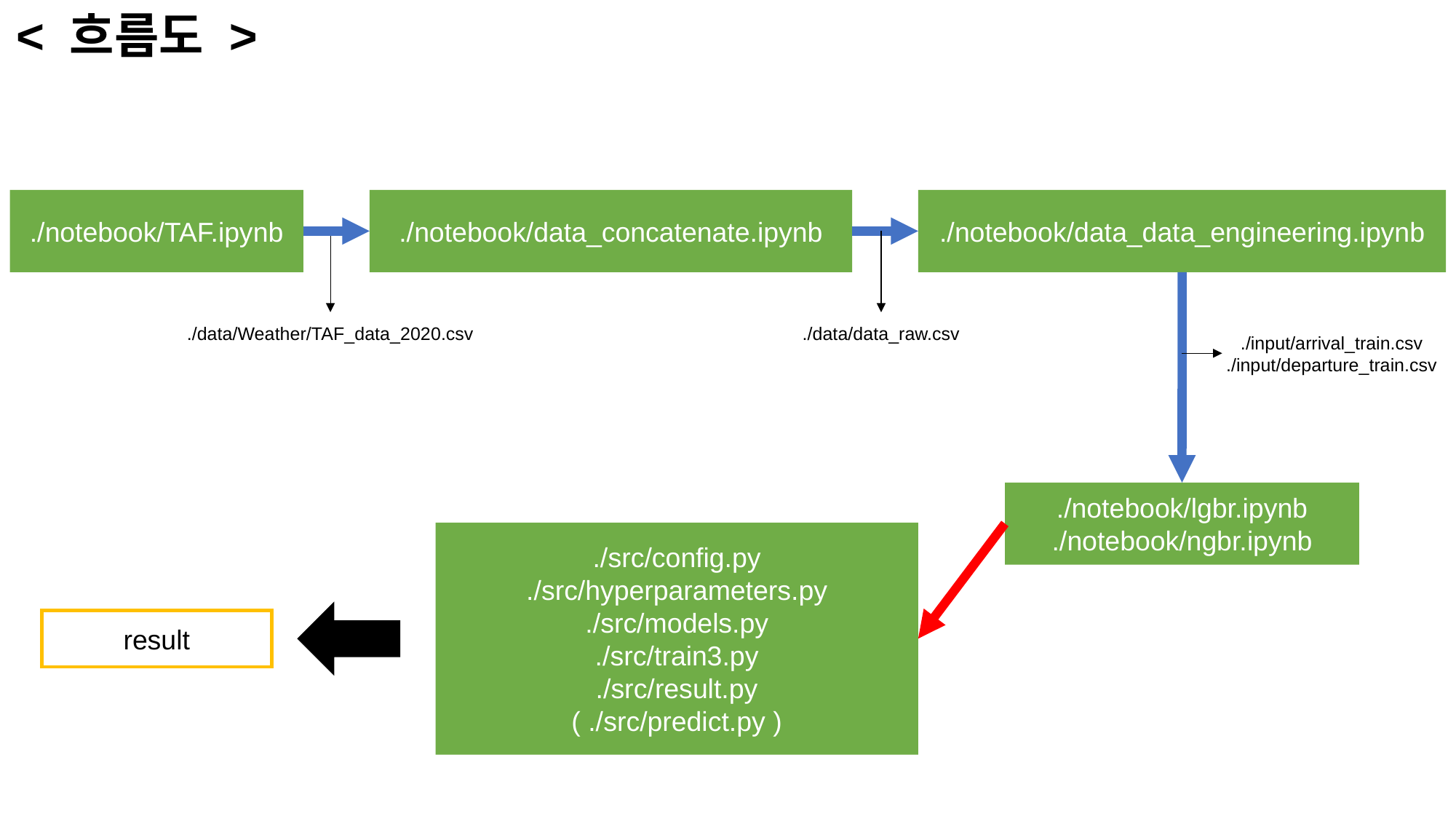

< 흐름도 >
./notebook/TAF.ipynb
./notebook/data_concatenate.ipynb
./notebook/data_data_engineering.ipynb
./data/Weather/TAF_data_2020.csv
./data/data_raw.csv
./input/arrival_train.csv
./input/departure_train.csv
./notebook/lgbr.ipynb
./notebook/ngbr.ipynb
./src/config.py
./src/hyperparameters.py
./src/models.py
./src/train3.py
./src/result.py
( ./src/predict.py )

result